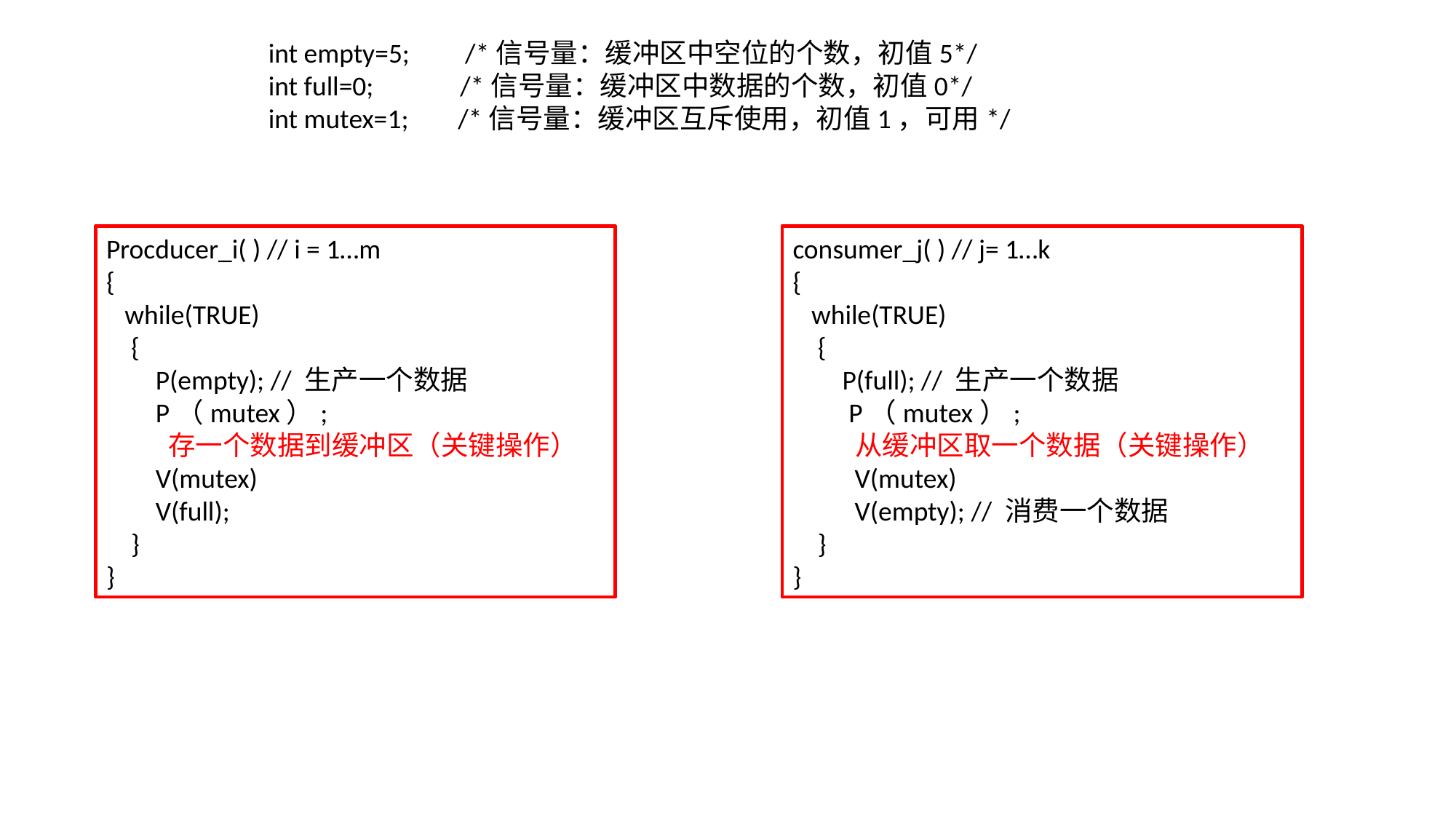

int empty=5;         /*信号量：缓冲区中空位的个数，初值5*/
int full=0;              /*信号量：缓冲区中数据的个数，初值0*/
int mutex=1;        /*信号量：缓冲区互斥使用，初值1，可用*/
Procducer_i( ) // i = 1…m
{
   while(TRUE)
    {
        P(empty); // 生产一个数据
        P（mutex）;
         存一个数据到缓冲区（关键操作）
        V(mutex)
        V(full);
    }
}
consumer_j( ) // j= 1…k
{
   while(TRUE)
    {
        P(full); // 生产一个数据
         P（mutex）;
         从缓冲区取一个数据（关键操作）
          V(mutex)
          V(empty); // 消费一个数据
    }
}